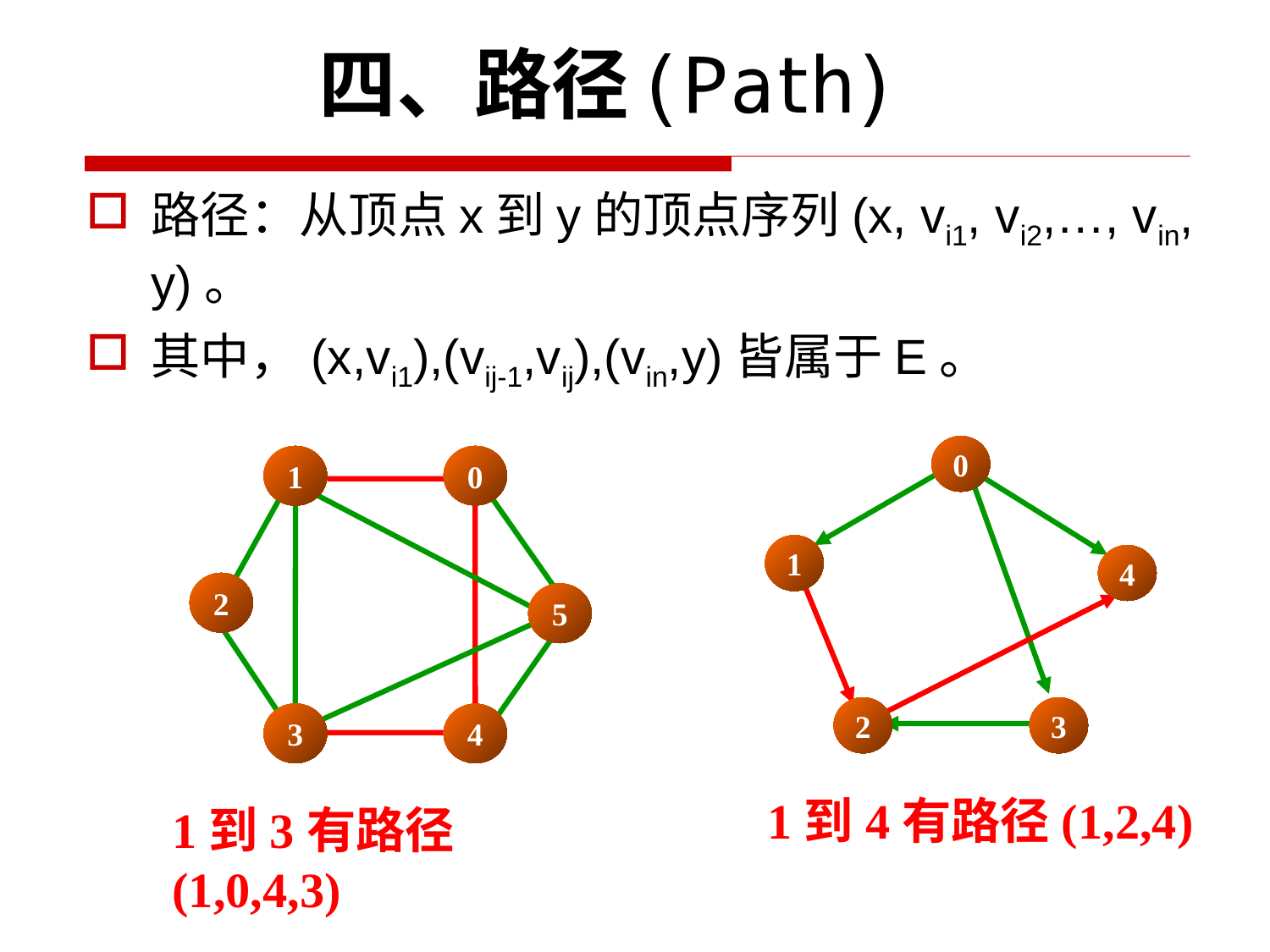

四、路径(Path)
路径：从顶点x到y的顶点序列(x, vi1, vi2,…, vin, y)。
其中，(x,vi1),(vij-1,vij),(vin,y)皆属于E。
0

1
4

2
3

1
0
2
5
3
4

1到4有路径(1,2,4)
1到3有路径(1,0,4,3)